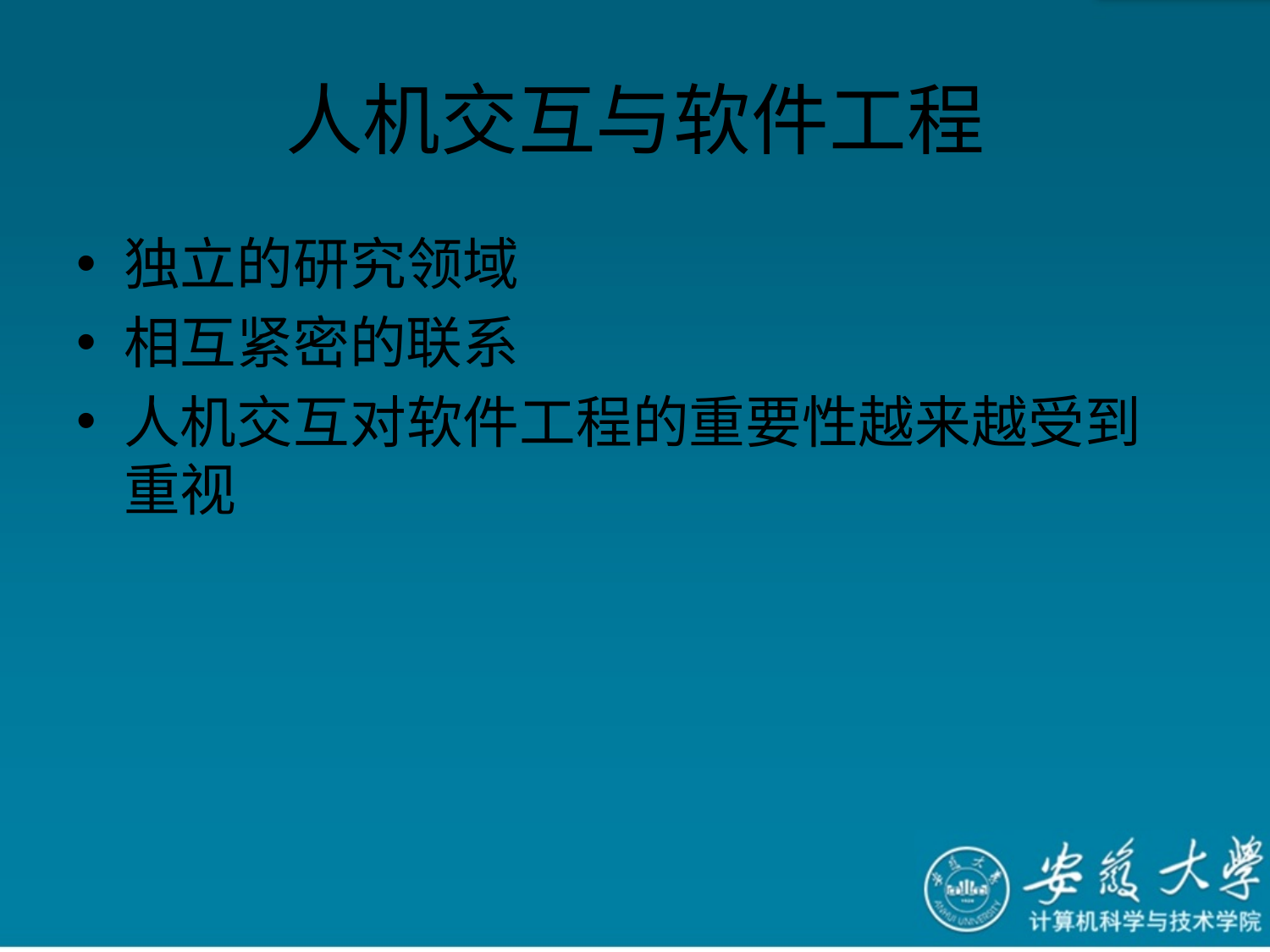

# 人机交互与软件工程
独立的研究领域
相互紧密的联系
人机交互对软件工程的重要性越来越受到重视